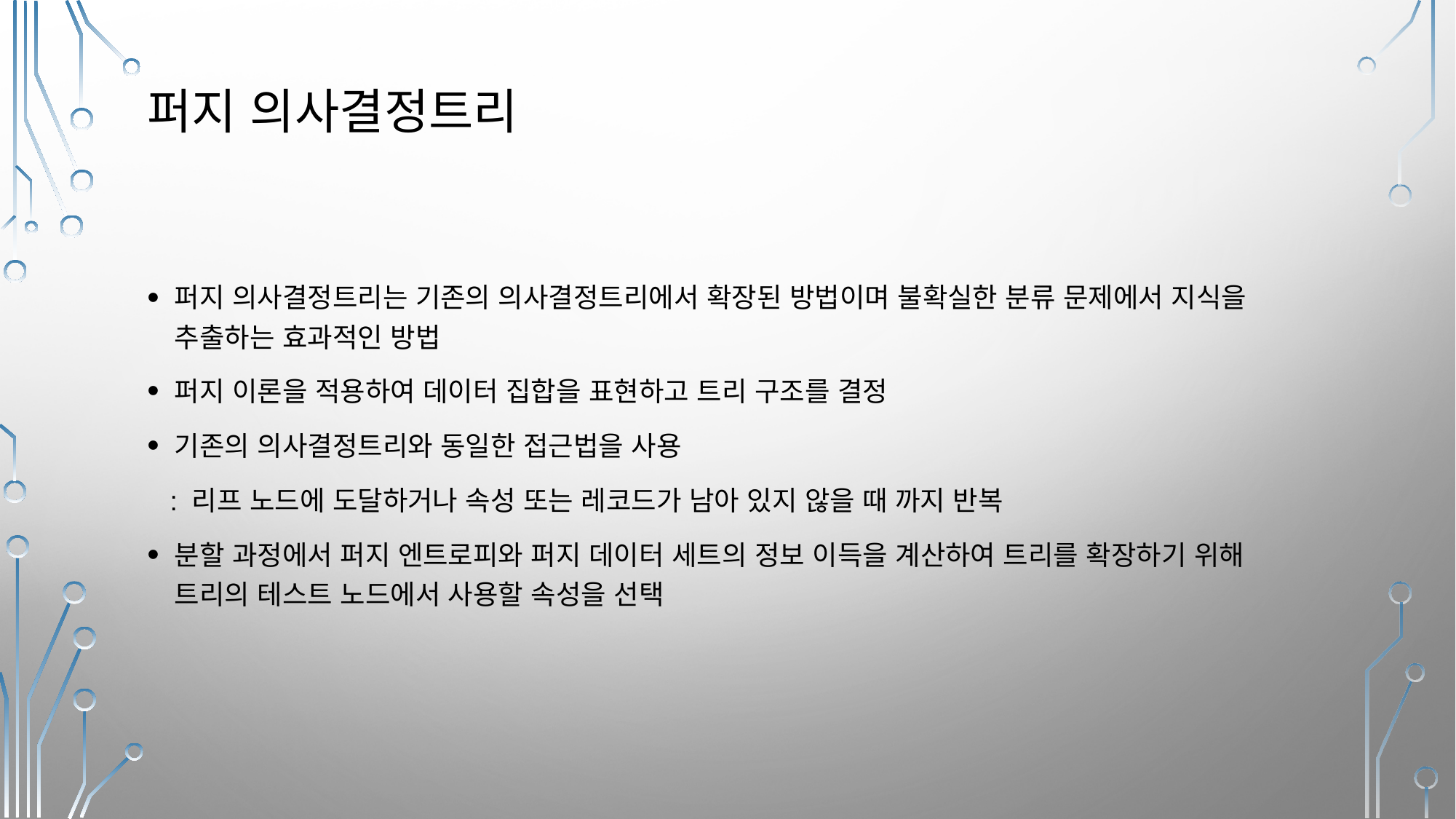

# 퍼지 의사결정트리
퍼지 의사결정트리는 기존의 의사결정트리에서 확장된 방법이며 불확실한 분류 문제에서 지식을 추출하는 효과적인 방법
퍼지 이론을 적용하여 데이터 집합을 표현하고 트리 구조를 결정
기존의 의사결정트리와 동일한 접근법을 사용
   : 리프 노드에 도달하거나 속성 또는 레코드가 남아 있지 않을 때 까지 반복
분할 과정에서 퍼지 엔트로피와 퍼지 데이터 세트의 정보 이득을 계산하여 트리를 확장하기 위해 트리의 테스트 노드에서 사용할 속성을 선택